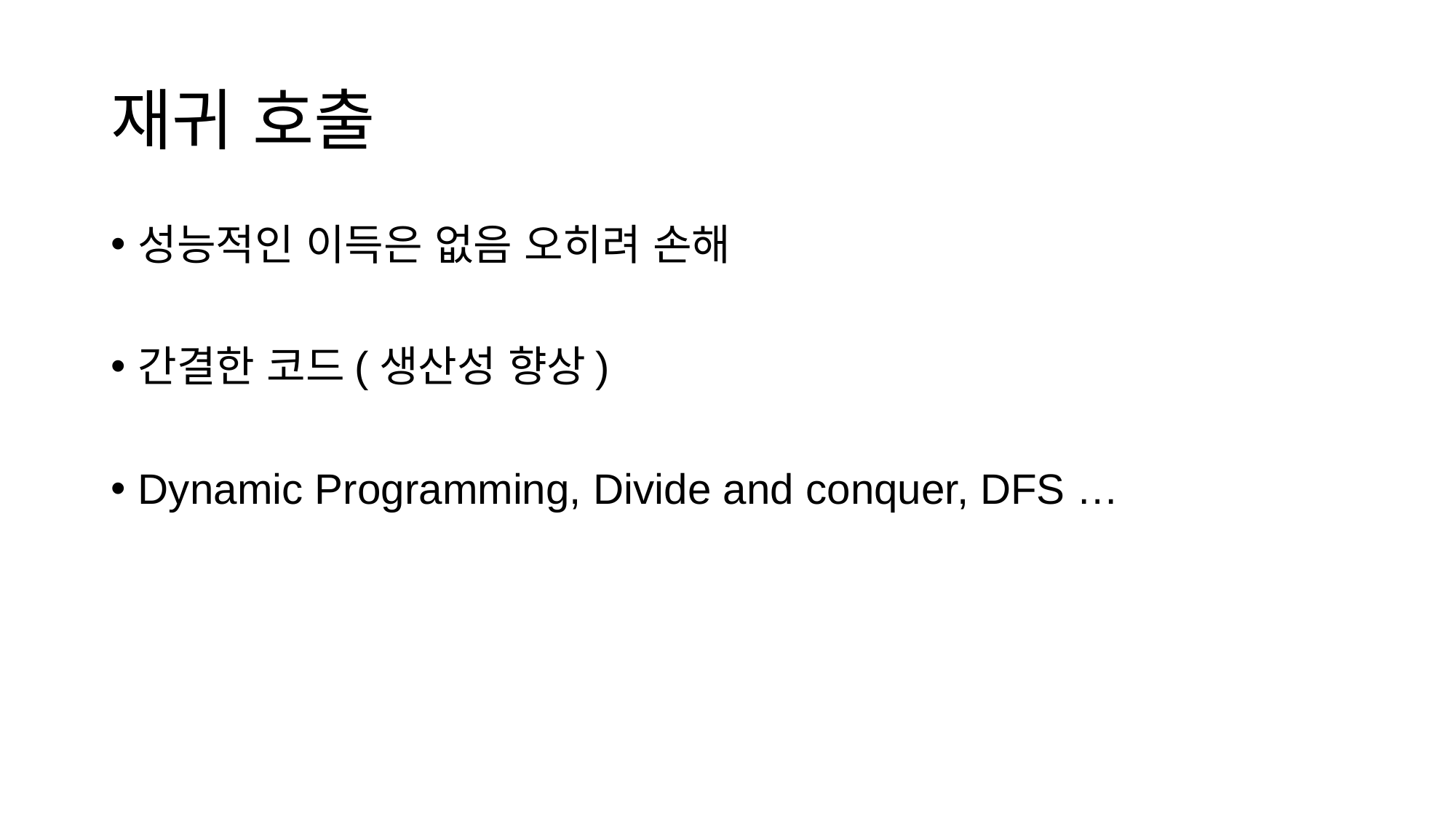

# 재귀 호출
성능적인 이득은 없음 오히려 손해

간결한 코드(생산성 향상)

Dynamic Programming, Divide and conquer, DFS …